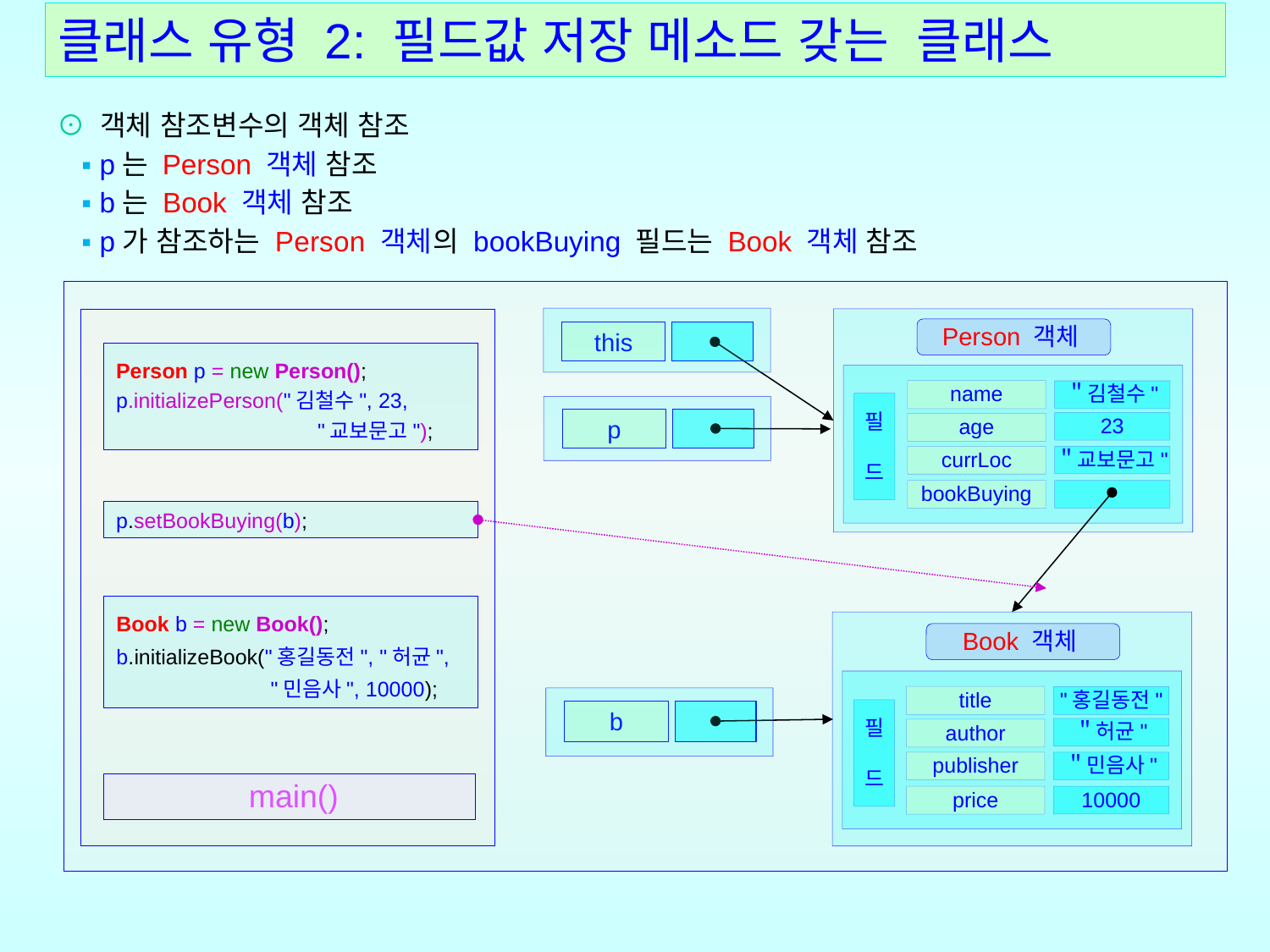

# 클래스 유형 2: 필드값 저장 메소드 갖는  클래스
⊙ 객체 참조변수의 객체 참조
   ▪ p는 Person 객체 참조
   ▪ b는 Book 객체 참조
   ▪ p가 참조하는 Person 객체의 bookBuying 필드는 Book 객체 참조

Person 객체
this

Person p = new Person();
p.initializePerson("김철수", 23,
                                  "교보문고");

name
＂김철수"
필

드

p

23
age
currLoc
＂교보문고"
bookBuying

p.setBookBuying(b);
Book b = new Book();
b.initializeBook("홍길동전", "허균",
                          "민음사", 10000);

Book 객체

title
"홍길동전"

필

드
b

＂허균"
author
publisher
＂민음사"
main()
price
10000